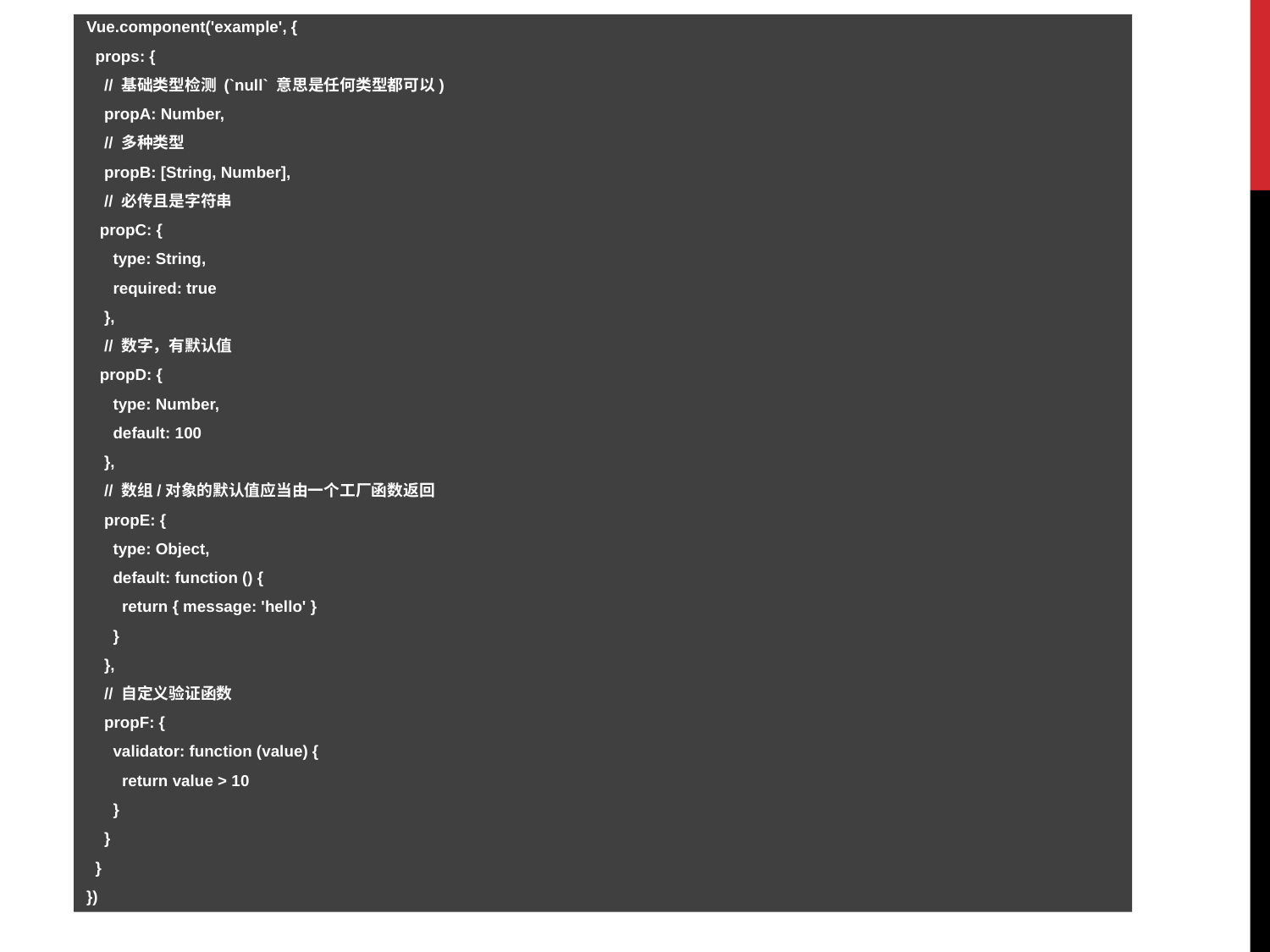

Vue.component('example', {
  props: {
    // 基础类型检测 (`null` 意思是任何类型都可以)
    propA: Number,
    // 多种类型
    propB: [String, Number],
    // 必传且是字符串
   propC: {
      type: String,
      required: true
    },
    // 数字，有默认值
   propD: {
      type: Number,
      default: 100
    },
    // 数组/对象的默认值应当由一个工厂函数返回
    propE: {
      type: Object,
      default: function () {
        return { message: 'hello' }
      }
    },
    // 自定义验证函数
    propF: {
      validator: function (value) {
        return value > 10
      }
    }
  }
})